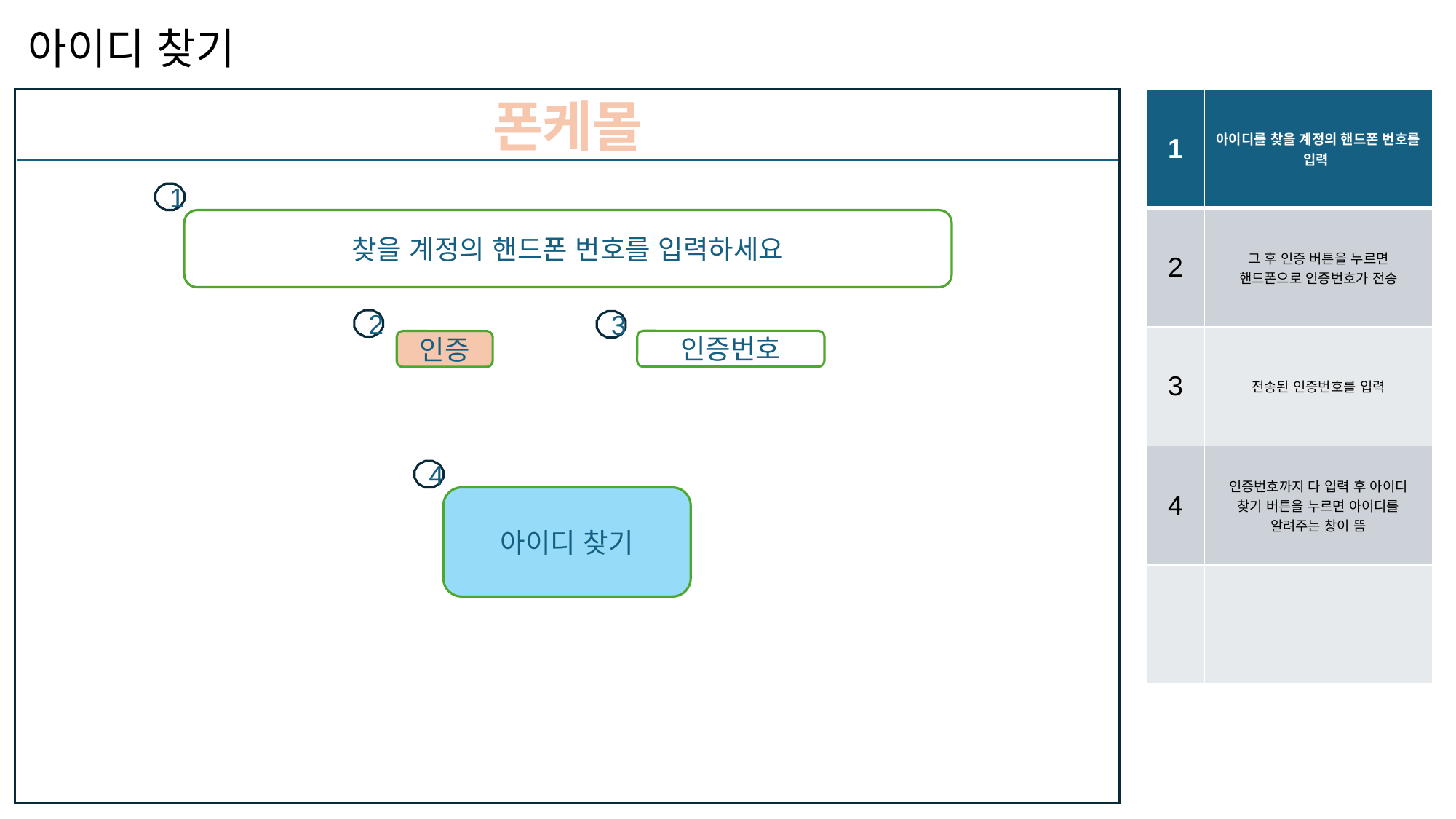

아이디 찾기
폰케몰

| 1 | 아이디를 찾을 계정의 핸드폰 번호를 입력 |
| --- | --- |
| 2 | 그 후 인증 버튼을 누르면 핸드폰으로 인증번호가 전송 |
| 3 | 전송된 인증번호를 입력 |
| 4 | 인증번호까지 다 입력 후 아이디 찾기 버튼을 누르면 아이디를 알려주는 창이 뜸 |
|  |  |
1
찾을 계정의 핸드폰 번호를 입력하세요
2
3
인증번호
인증
4
아이디 찾기